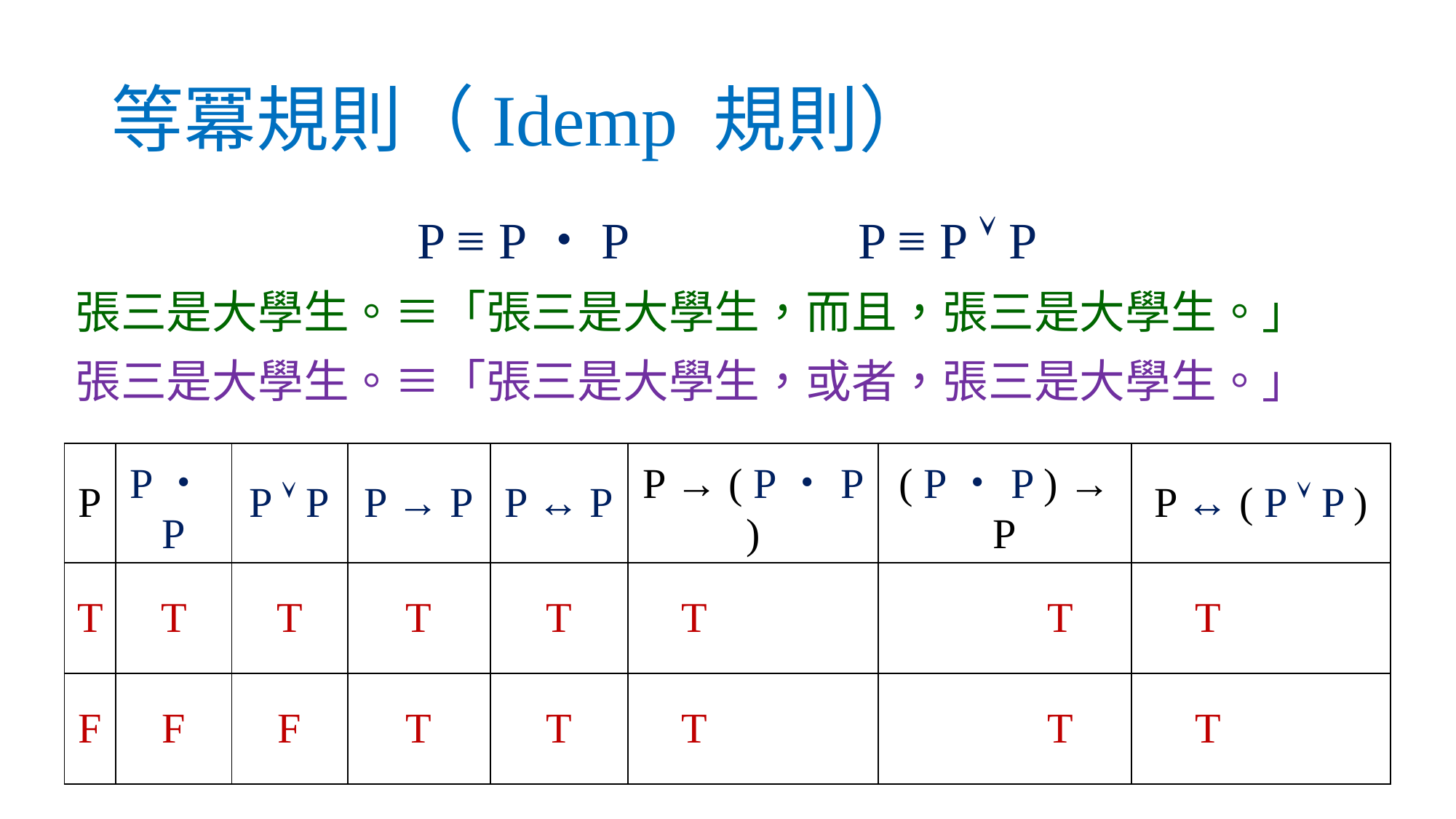

# 等冪規則（Idemp 規則）
P ≡ P・P　　　　P ≡ P ∨ P
張三是大學生。≡「張三是大學生，而且，張三是大學生。」
張三是大學生。≡「張三是大學生，或者，張三是大學生。」
| P | P・P | P ∨ P | P → P | P ↔︎ P | P → ( P・P ) | ( P・P ) → P | P ↔︎ ( P ∨ P ) |
| --- | --- | --- | --- | --- | --- | --- | --- |
| T | T | T | T | T | T | T | T |
| F | F | F | T | T | T | T | T |